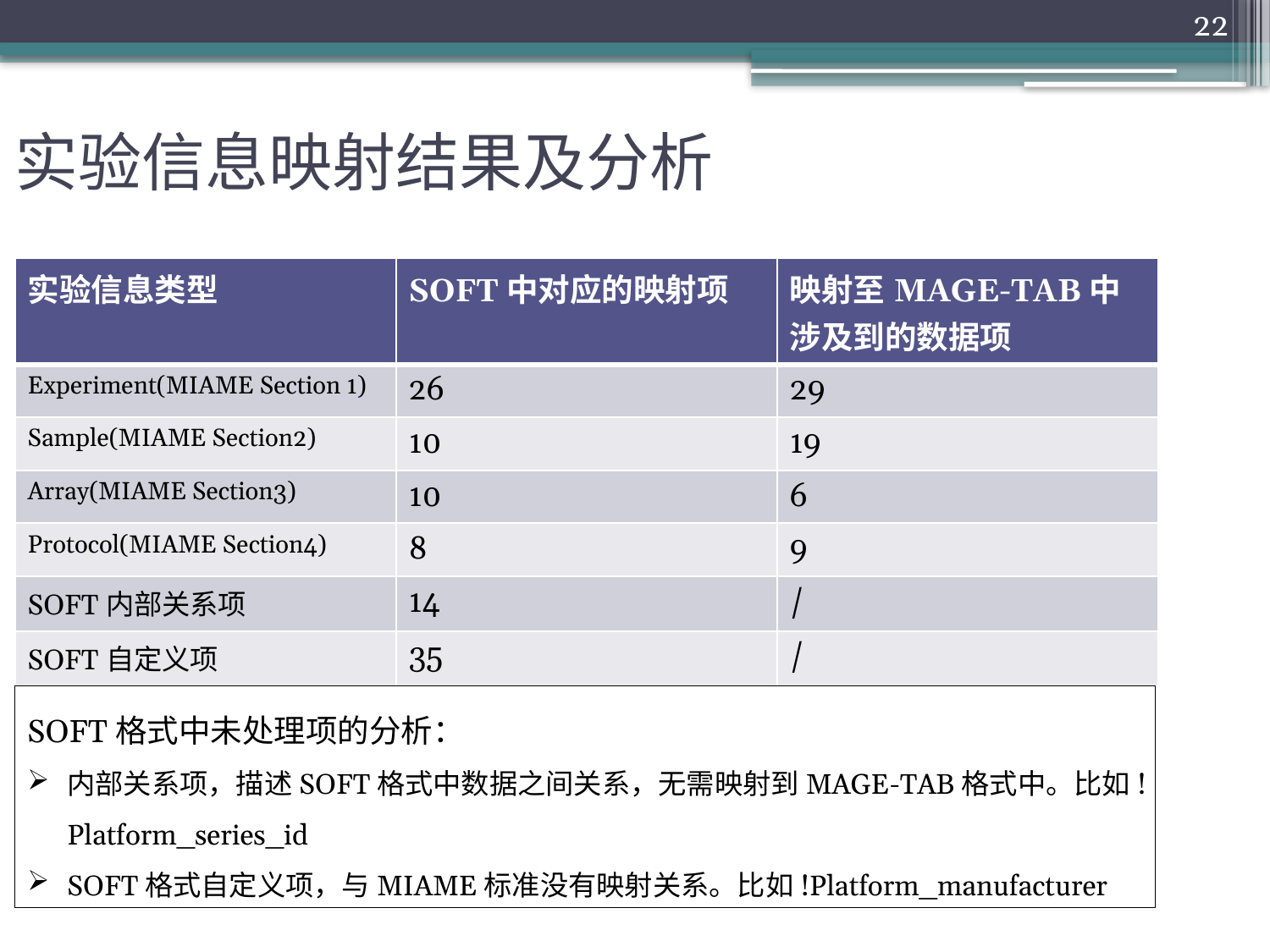

22
# 实验信息映射结果及分析
| 实验信息类型 | SOFT中对应的映射项 | 映射至MAGE-TAB中涉及到的数据项 |
| --- | --- | --- |
| Experiment(MIAME Section 1) | 26 | 29 |
| Sample(MIAME Section2) | 10 | 19 |
| Array(MIAME Section3) | 10 | 6 |
| Protocol(MIAME Section4) | 8 | 9 |
| SOFT内部关系项 | 14 | / |
| SOFT自定义项 | 35 | / |
SOFT格式中未处理项的分析：
内部关系项，描述SOFT格式中数据之间关系，无需映射到MAGE-TAB格式中。比如!Platform_series_id
SOFT格式自定义项，与MIAME标准没有映射关系。比如!Platform_manufacturer